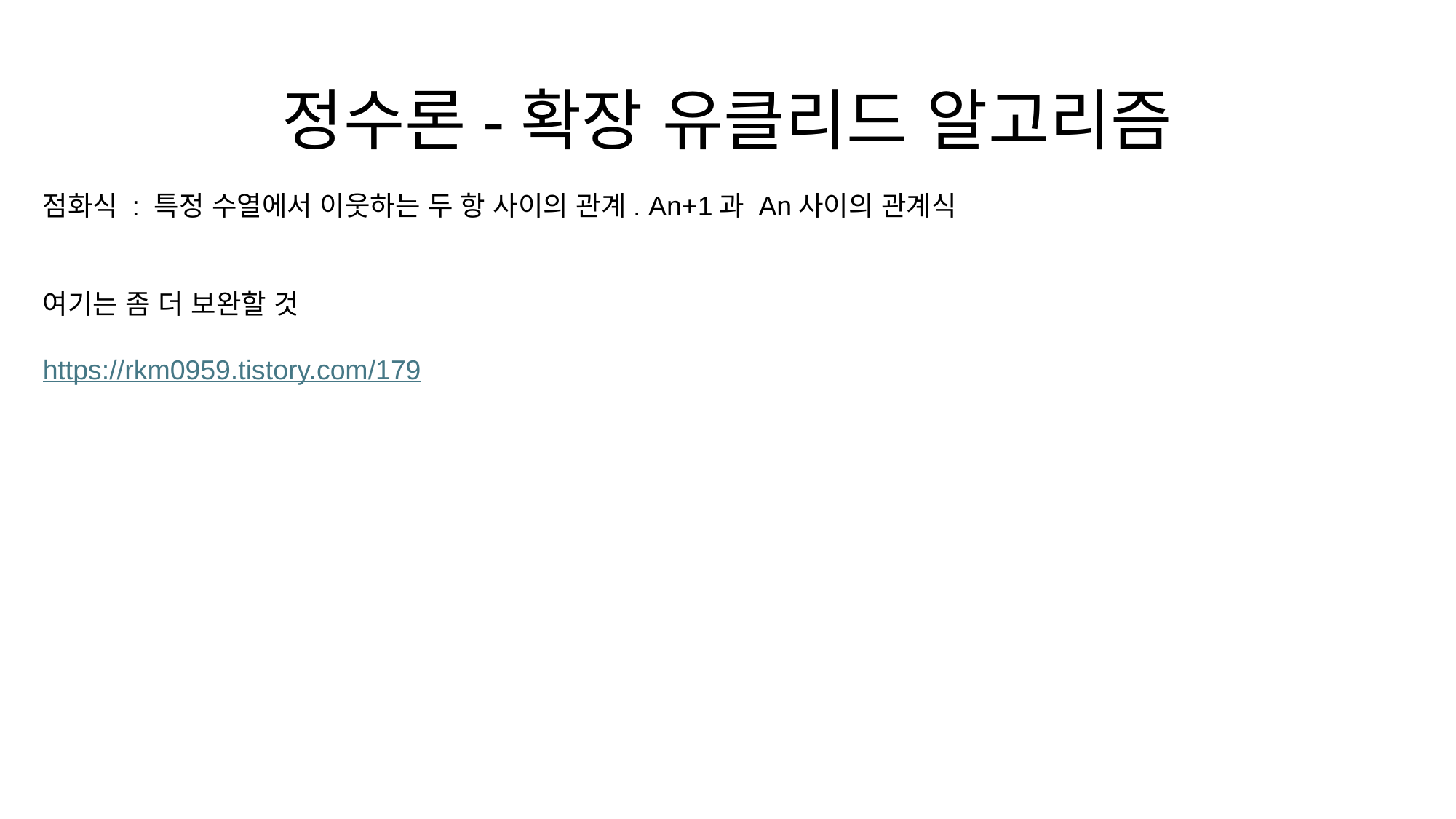

# 정수론-확장 유클리드 알고리즘
점화식 : 특정 수열에서 이웃하는 두 항 사이의 관계. An+1과 An사이의 관계식

여기는 좀 더 보완할 것

https://rkm0959.tistory.com/179